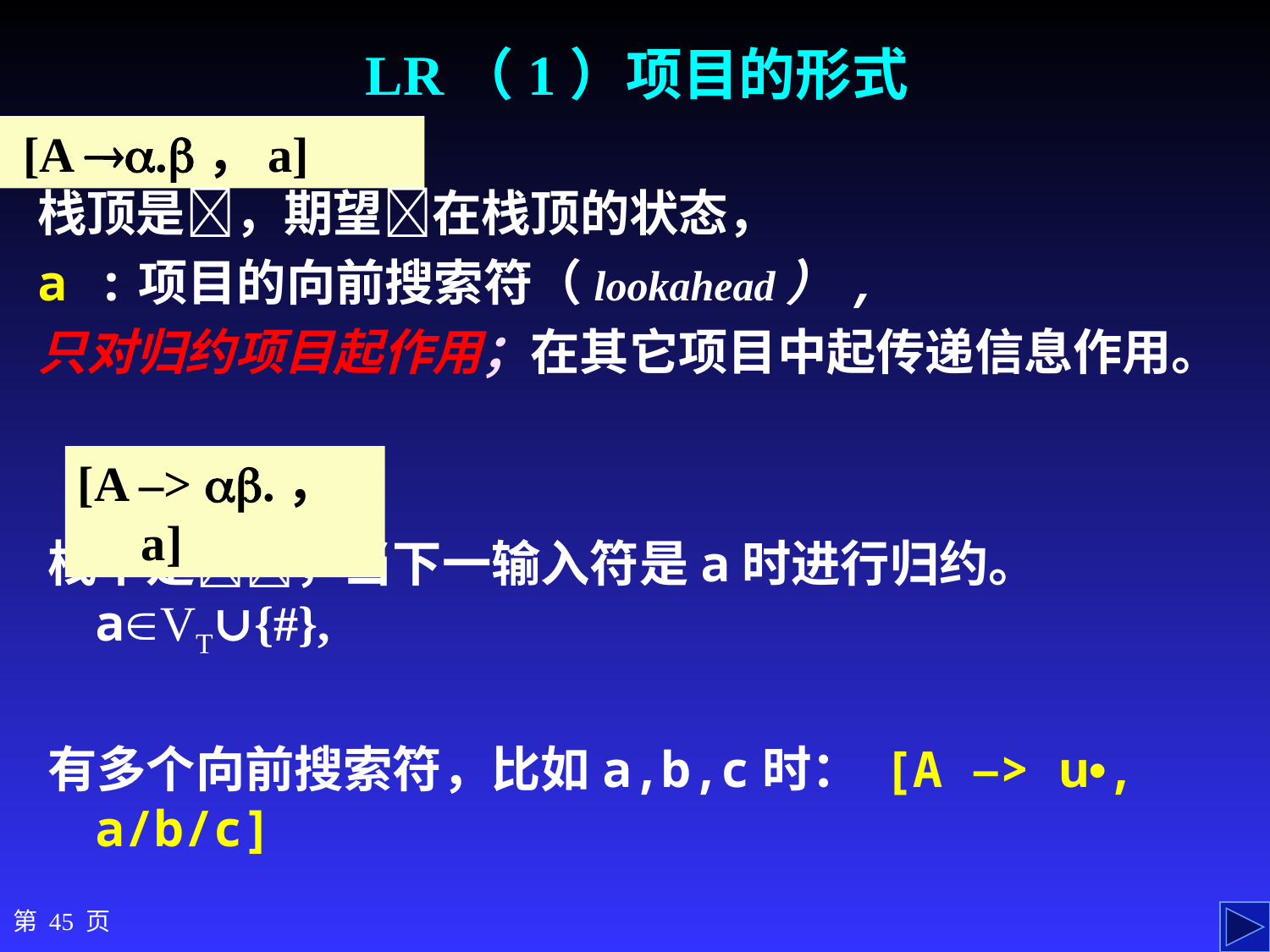

LR（1）项目的形式
[A →α.β，a]
栈顶是α，期望β在栈顶的状态，
a :项目的向前搜索符（lookahead）,
只对归约项目起作用；在其它项目中起传递信息作用。
[A –> αβ.，a]
栈中是αβ，当下一输入符是a时进行归约。 a∈VT∪{#},

有多个向前搜索符，比如a,b,c时： [A –> u•, a/b/c]
第 45 页